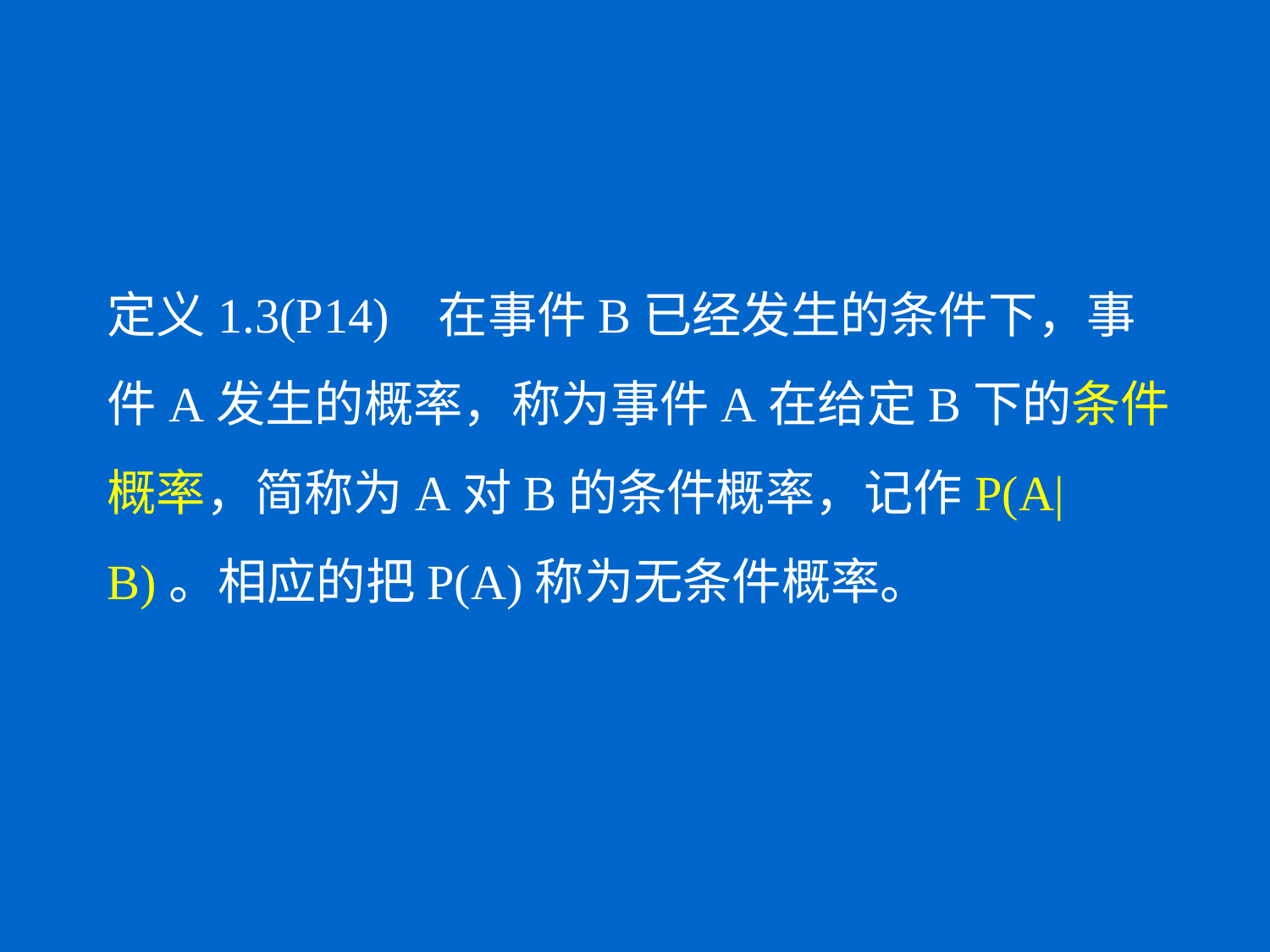

定义1.3(P14)   在事件B已经发生的条件下，事件A发生的概率，称为事件A在给定B下的条件概率，简称为A对B的条件概率，记作P(A|B)。相应的把P(A)称为无条件概率。